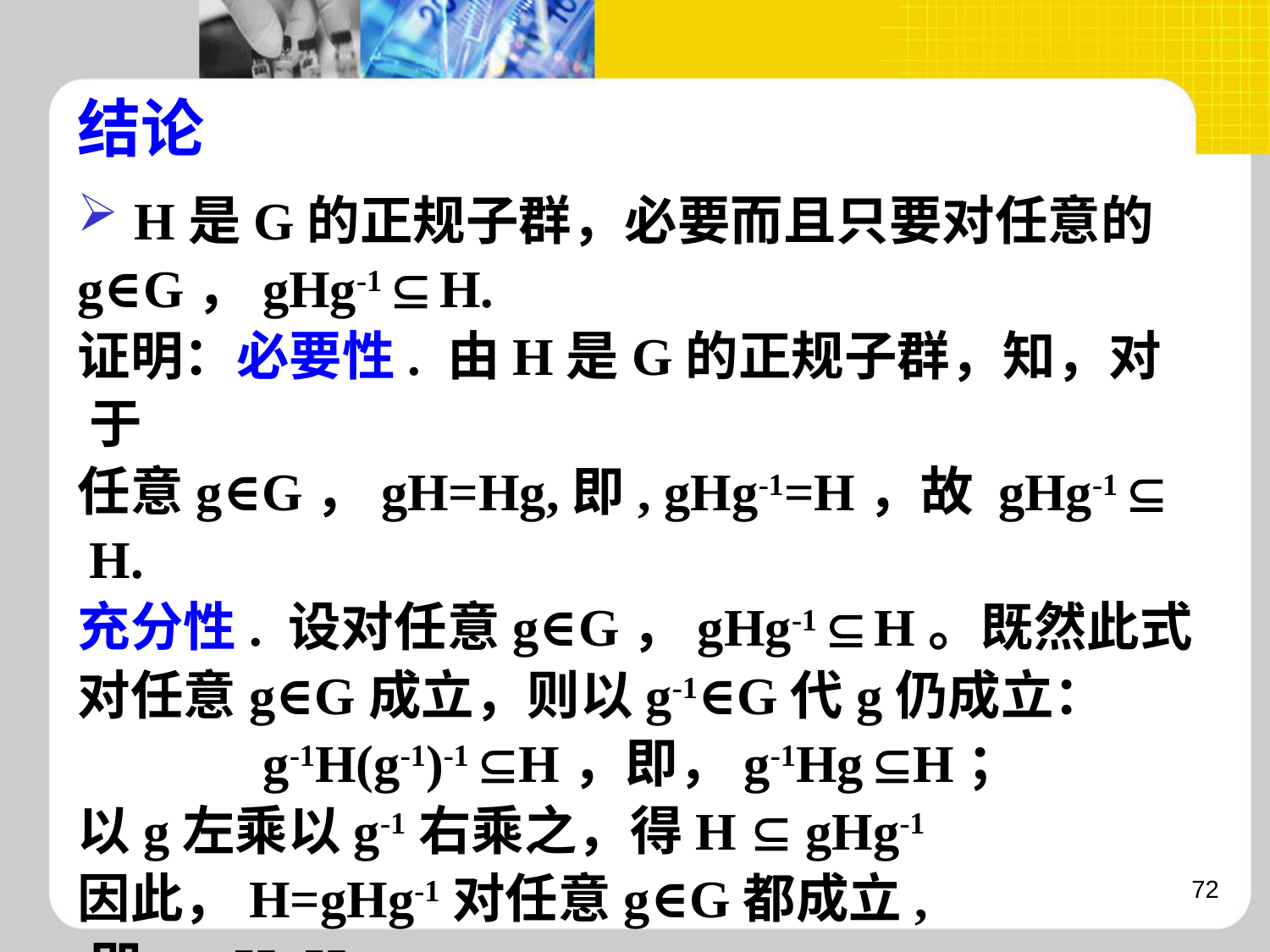

# 结论
 H是G的正规子群，必要而且只要对任意的g∈G，gHg-1 ⊆ H.
证明：必要性. 由H是G的正规子群，知，对于
任意g∈G，gH=Hg,即, gHg-1=H，故 gHg-1 ⊆ H.
充分性. 设对任意g∈G，gHg-1 ⊆ H。既然此式
对任意g∈G成立，则以g-1∈G代g仍成立：
g-1H(g-1)-1 ⊆H，即，g-1Hg ⊆H；
以g左乘以g-1右乘之，得H ⊆ gHg-1
因此，H=gHg-1对任意g∈G都成立,即，gH=Hg,
因而H是正规子群。

72